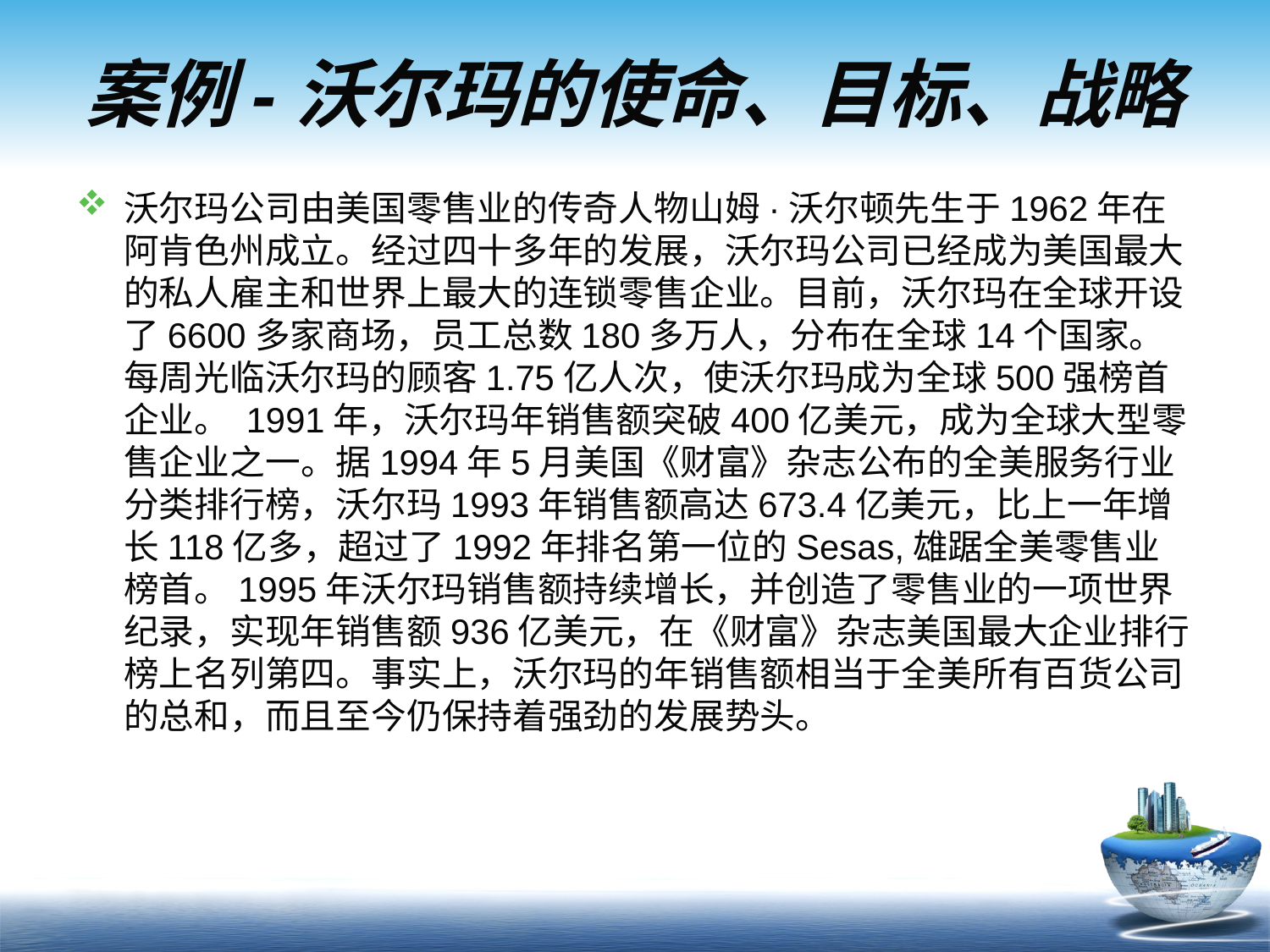

# 案例-沃尔玛的使命、目标、战略
沃尔玛公司由美国零售业的传奇人物山姆·沃尔顿先生于1962年在阿肯色州成立。经过四十多年的发展，沃尔玛公司已经成为美国最大的私人雇主和世界上最大的连锁零售企业。目前，沃尔玛在全球开设了6600多家商场，员工总数180多万人，分布在全球14个国家。每周光临沃尔玛的顾客1.75亿人次，使沃尔玛成为全球500强榜首企业。 1991年，沃尔玛年销售额突破400亿美元，成为全球大型零售企业之一。据1994年5月美国《财富》杂志公布的全美服务行业分类排行榜，沃尔玛1993年销售额高达673.4亿美元，比上一年增长118亿多，超过了1992年排名第一位的Sesas,雄踞全美零售业榜首。1995年沃尔玛销售额持续增长，并创造了零售业的一项世界纪录，实现年销售额936亿美元，在《财富》杂志美国最大企业排行榜上名列第四。事实上，沃尔玛的年销售额相当于全美所有百货公司的总和，而且至今仍保持着强劲的发展势头。